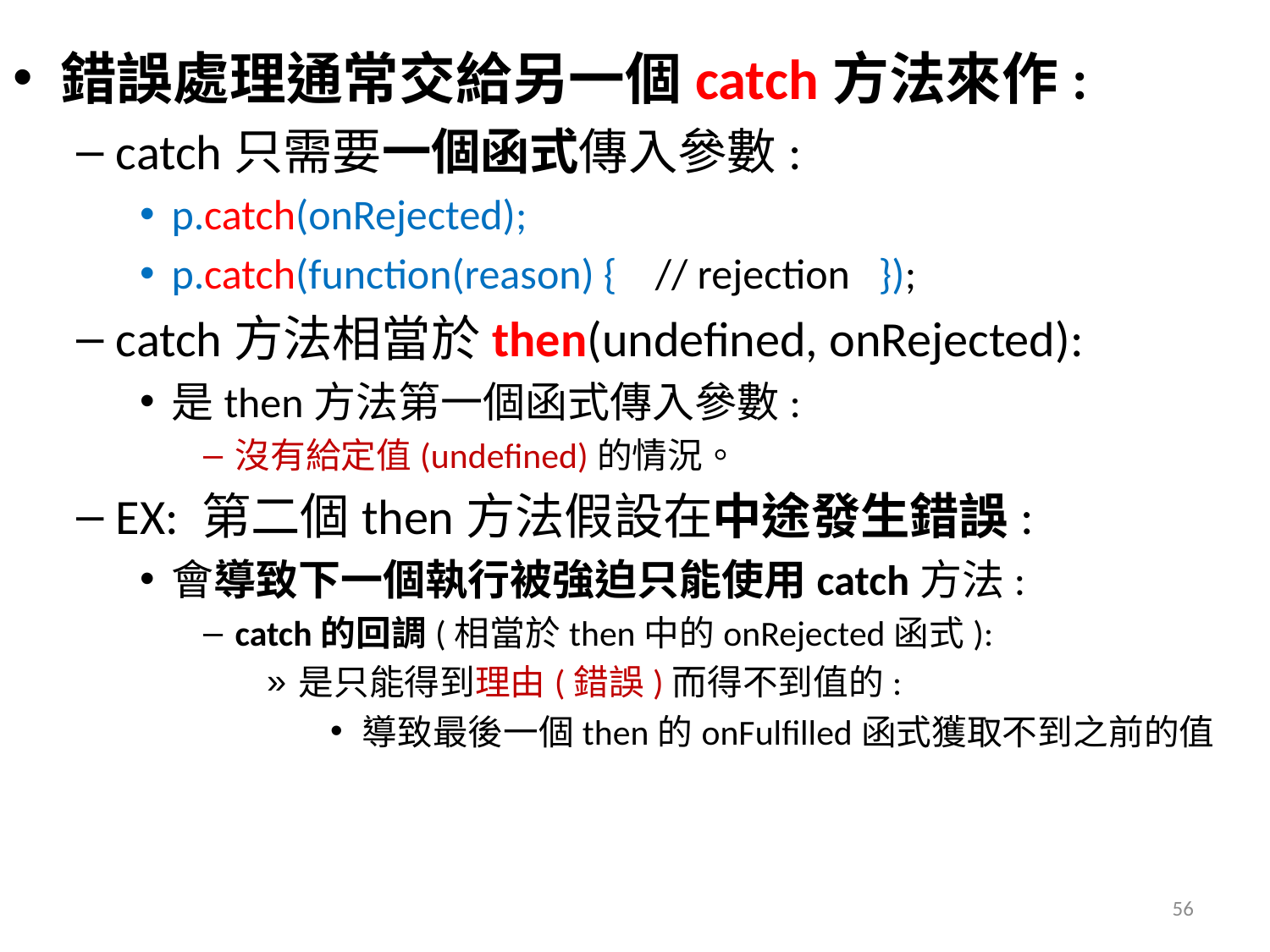

錯誤處理通常交給另一個catch方法來作:
catch只需要一個函式傳入參數:
p.catch(onRejected);
p.catch(function(reason) {    // rejection   });
catch方法相當於then(undefined, onRejected):
是then方法第一個函式傳入參數:
沒有給定值(undefined)的情況。
EX: 第二個then方法假設在中途發生錯誤:
會導致下一個執行被強迫只能使用catch方法:
catch的回調(相當於then中的onRejected函式):
是只能得到理由(錯誤)而得不到值的:
導致最後一個then的onFulfilled函式獲取不到之前的值
56